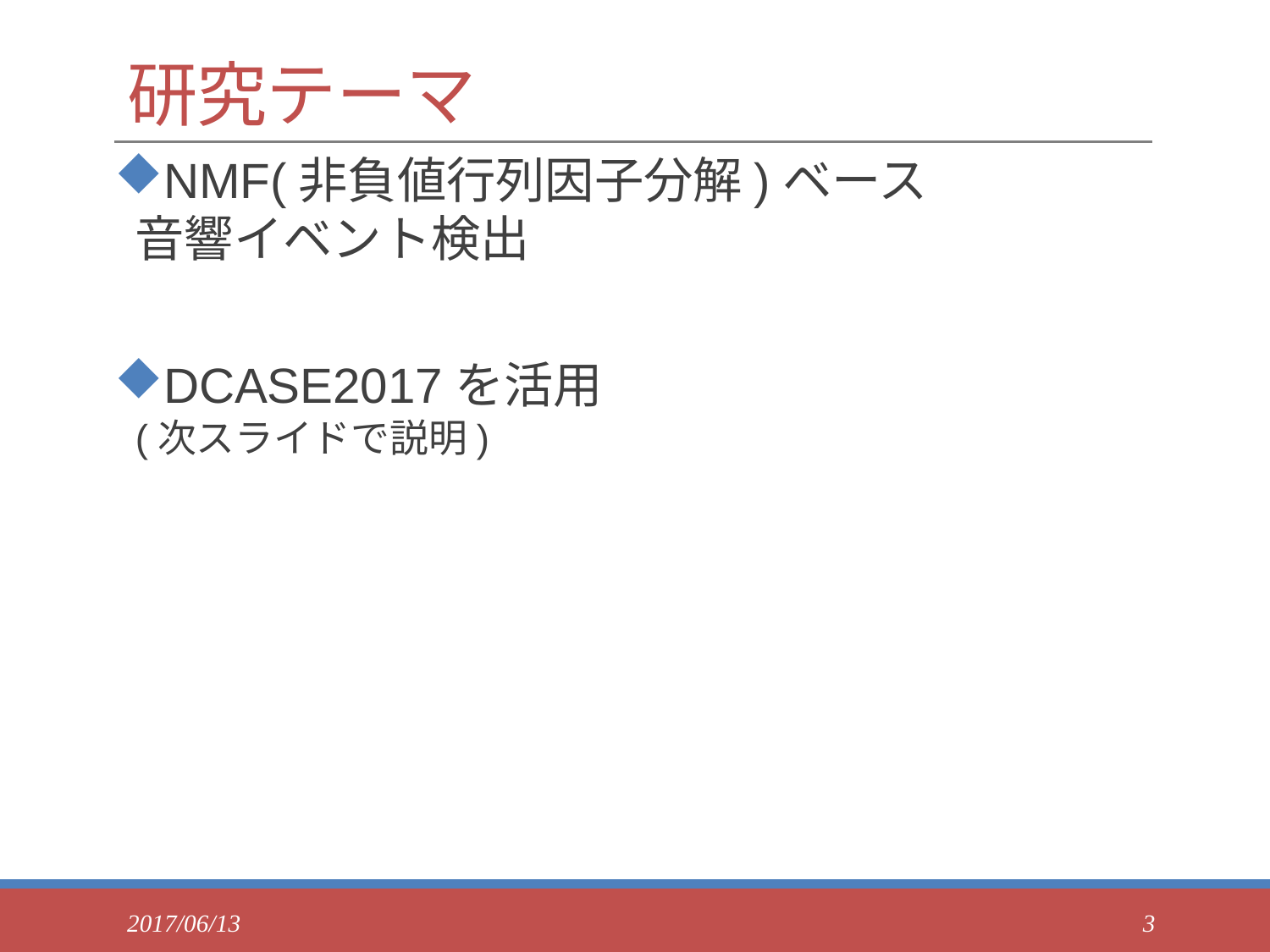

# 研究テーマ
NMF(非負値行列因子分解)ベース
音響イベント検出

DCASE2017を活用
(次スライドで説明)

2017/06/13
3